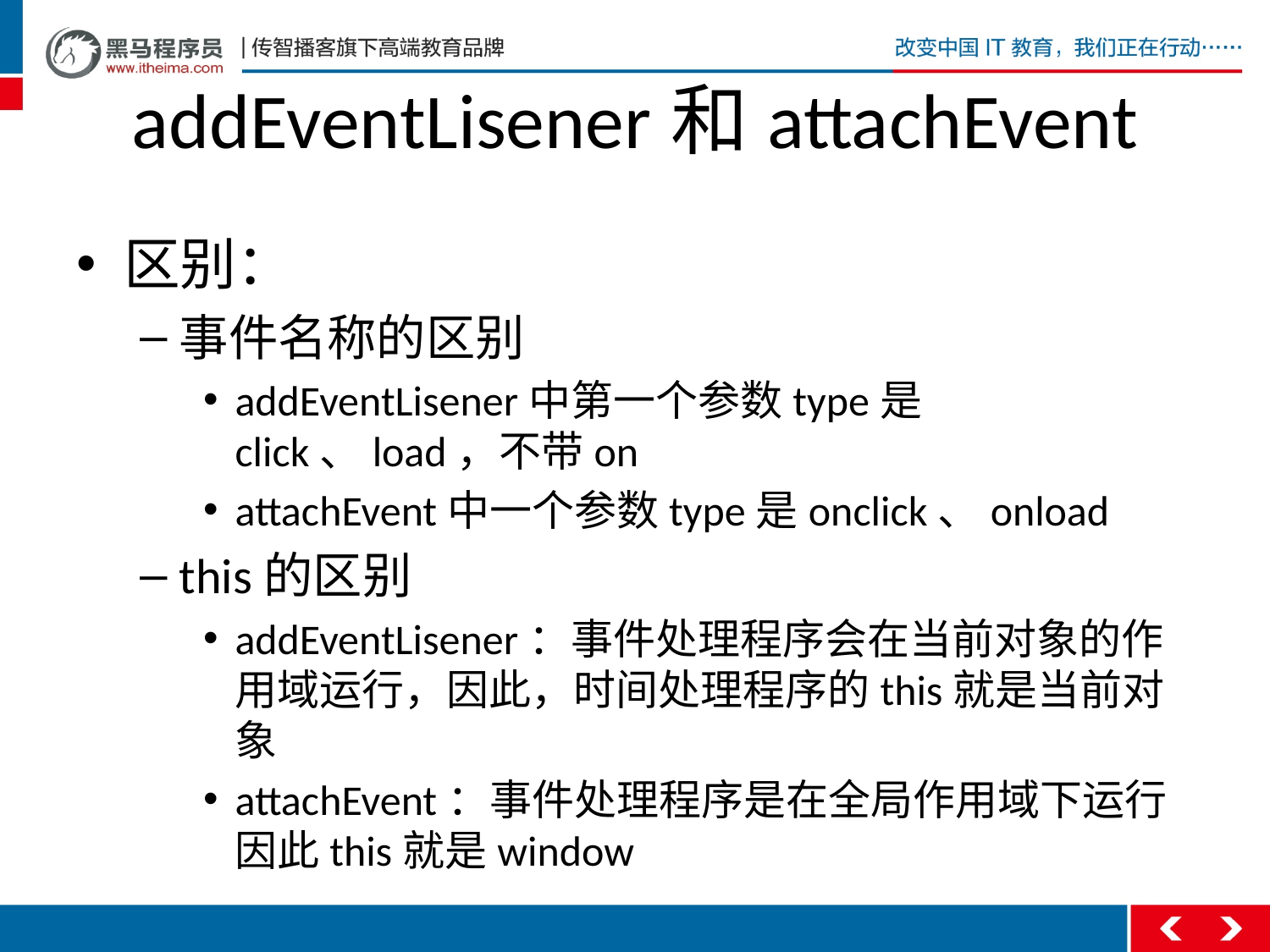

# addEventLisener和attachEvent
区别：
事件名称的区别
addEventLisener中第一个参数type是click、load，不带on
attachEvent中一个参数type是onclick、onload
this的区别
addEventLisener：事件处理程序会在当前对象的作用域运行，因此，时间处理程序的this就是当前对象
attachEvent：事件处理程序是在全局作用域下运行因此this就是window